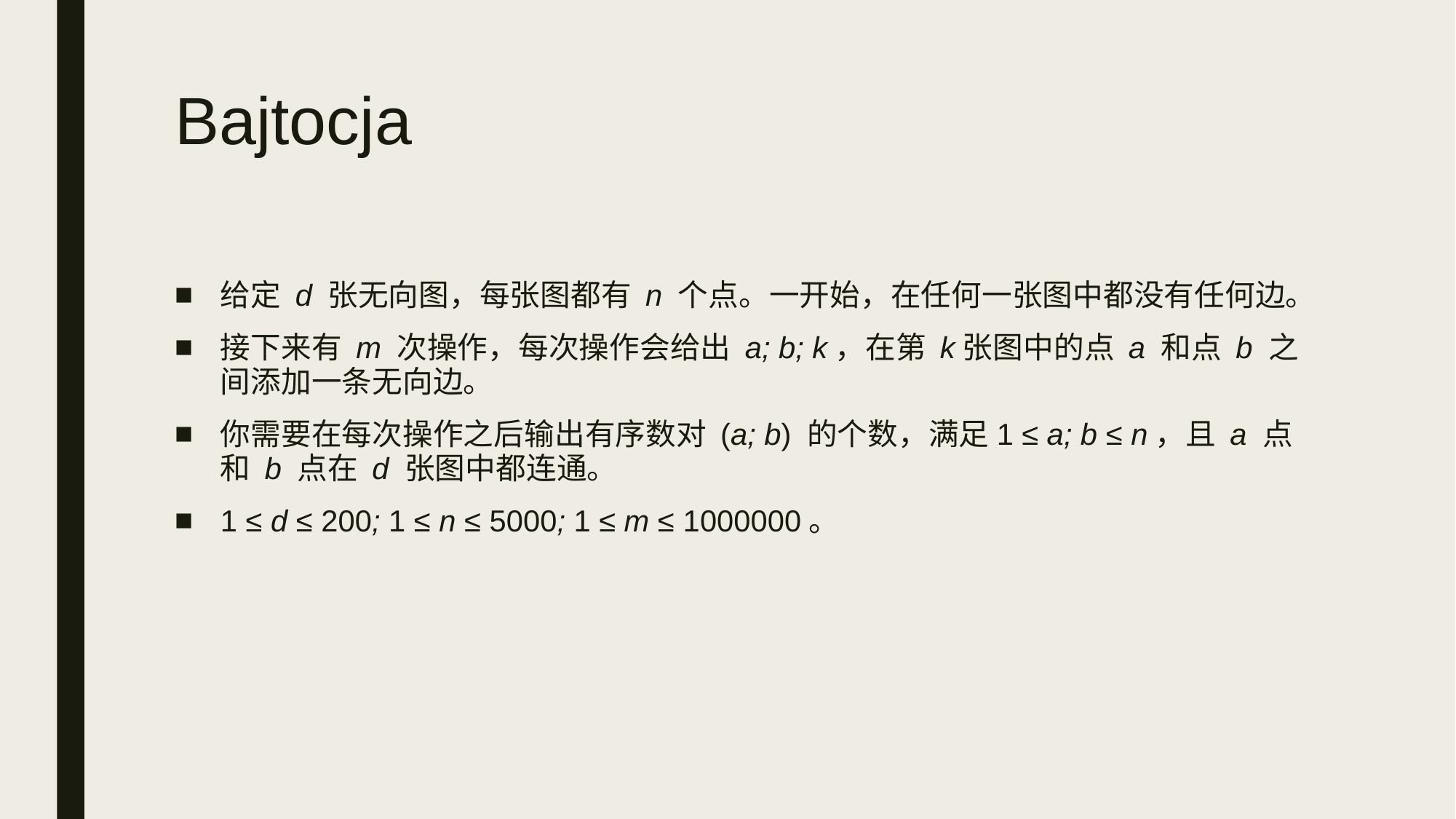

# Bajtocja
给定 d 张无向图，每张图都有 n 个点。一开始，在任何一张图中都没有任何边。
接下来有 m 次操作，每次操作会给出 a; b; k，在第 k张图中的点 a 和点 b 之间添加一条无向边。
你需要在每次操作之后输出有序数对 (a; b) 的个数，满足1 ≤ a; b ≤ n，且 a 点和 b 点在 d 张图中都连通。
1 ≤ d ≤ 200; 1 ≤ n ≤ 5000; 1 ≤ m ≤ 1000000。